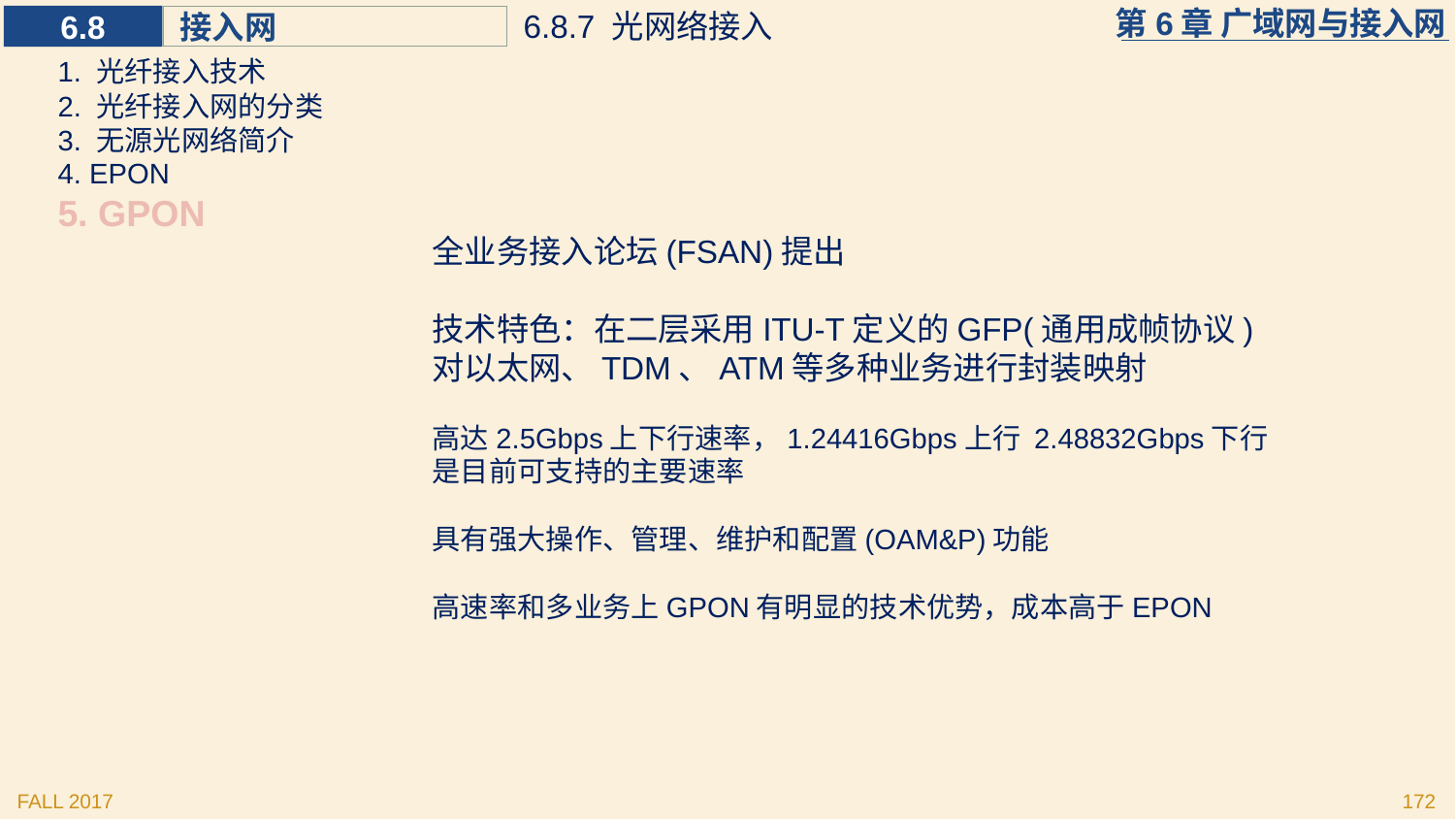

6.8.7 光网络接入
1. 光纤接入技术
2. 光纤接入网的分类
3. 无源光网络简介
4. EPON
5. GPON
全业务接入论坛(FSAN)提出

技术特色：在二层采用ITU-T定义的GFP(通用成帧协议)对以太网、TDM、ATM等多种业务进行封装映射

高达2.5Gbps上下行速率，1.24416Gbps上行 2.48832Gbps下行 是目前可支持的主要速率

具有强大操作、管理、维护和配置(OAM&P)功能

高速率和多业务上GPON有明显的技术优势，成本高于EPON